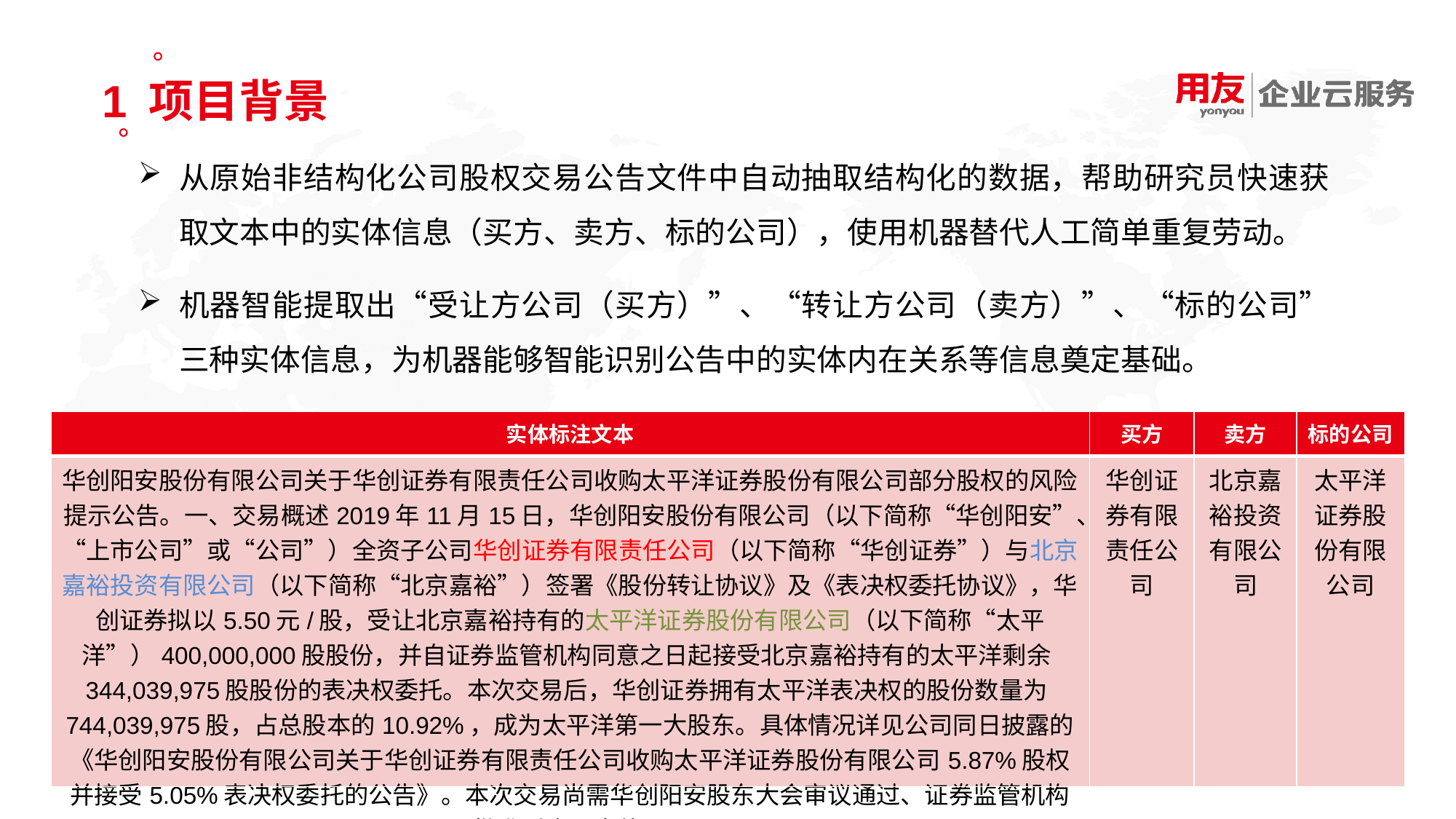

1 项目背景
从原始非结构化公司股权交易公告文件中自动抽取结构化的数据，帮助研究员快速获取文本中的实体信息（买方、卖方、标的公司），使用机器替代人工简单重复劳动。
机器智能提取出“受让方公司（买方）”、“转让方公司（卖方）”、“标的公司”三种实体信息，为机器能够智能识别公告中的实体内在关系等信息奠定基础。
| 实体标注文本 | 买方 | 卖方 | 标的公司 |
| --- | --- | --- | --- |
| 华创阳安股份有限公司关于华创证券有限责任公司收购太平洋证券股份有限公司部分股权的风险提示公告。一、交易概述2019年11月15日，华创阳安股份有限公司（以下简称“华创阳安”、“上市公司”或“公司”）全资子公司华创证券有限责任公司（以下简称“华创证券”）与北京嘉裕投资有限公司（以下简称“北京嘉裕”）签署《股份转让协议》及《表决权委托协议》，华创证券拟以5.50元/股，受让北京嘉裕持有的太平洋证券股份有限公司（以下简称“太平洋”）400,000,000股股份，并自证券监管机构同意之日起接受北京嘉裕持有的太平洋剩余344,039,975股股份的表决权委托。本次交易后，华创证券拥有太平洋表决权的股份数量为744,039,975股，占总股本的10.92%，成为太平洋第一大股东。具体情况详见公司同日披露的《华创阳安股份有限公司关于华创证券有限责任公司收购太平洋证券股份有限公司5.87%股权并接受5.05%表决权委托的公告》。本次交易尚需华创阳安股东大会审议通过、证券监管机构批准后方可实施。 | 华创证券有限责任公司 | 北京嘉裕投资有限公司 | 太平洋证券股份有限公司 |